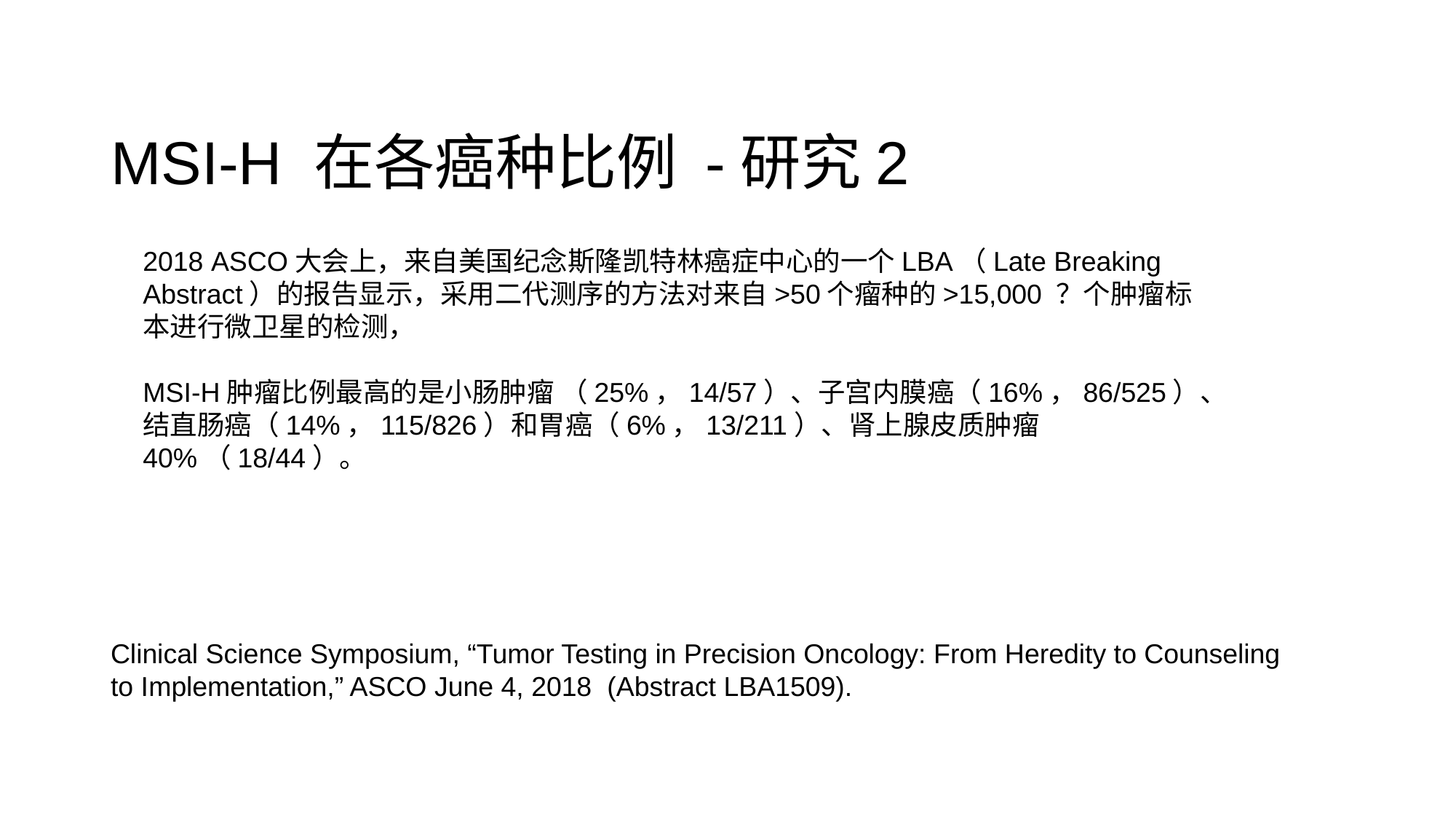

# MSI-H 在各癌种比例 -研究2
2018 ASCO大会上，来自美国纪念斯隆凯特林癌症中心的一个LBA（Late Breaking Abstract）的报告显示，采用二代测序的方法对来自>50个瘤种的>15,000 ？个肿瘤标本进行微卫星的检测，

MSI-H肿瘤比例最高的是小肠肿瘤 （25%，14/57）、子宫内膜癌（16%，86/525）、结直肠癌（14%，115/826）和胃癌（6%，13/211）、肾上腺皮质肿瘤40%（18/44）。
Clinical Science Symposium, “Tumor Testing in Precision Oncology: From Heredity to Counseling to Implementation,” ASCO June 4, 2018  (Abstract LBA1509).